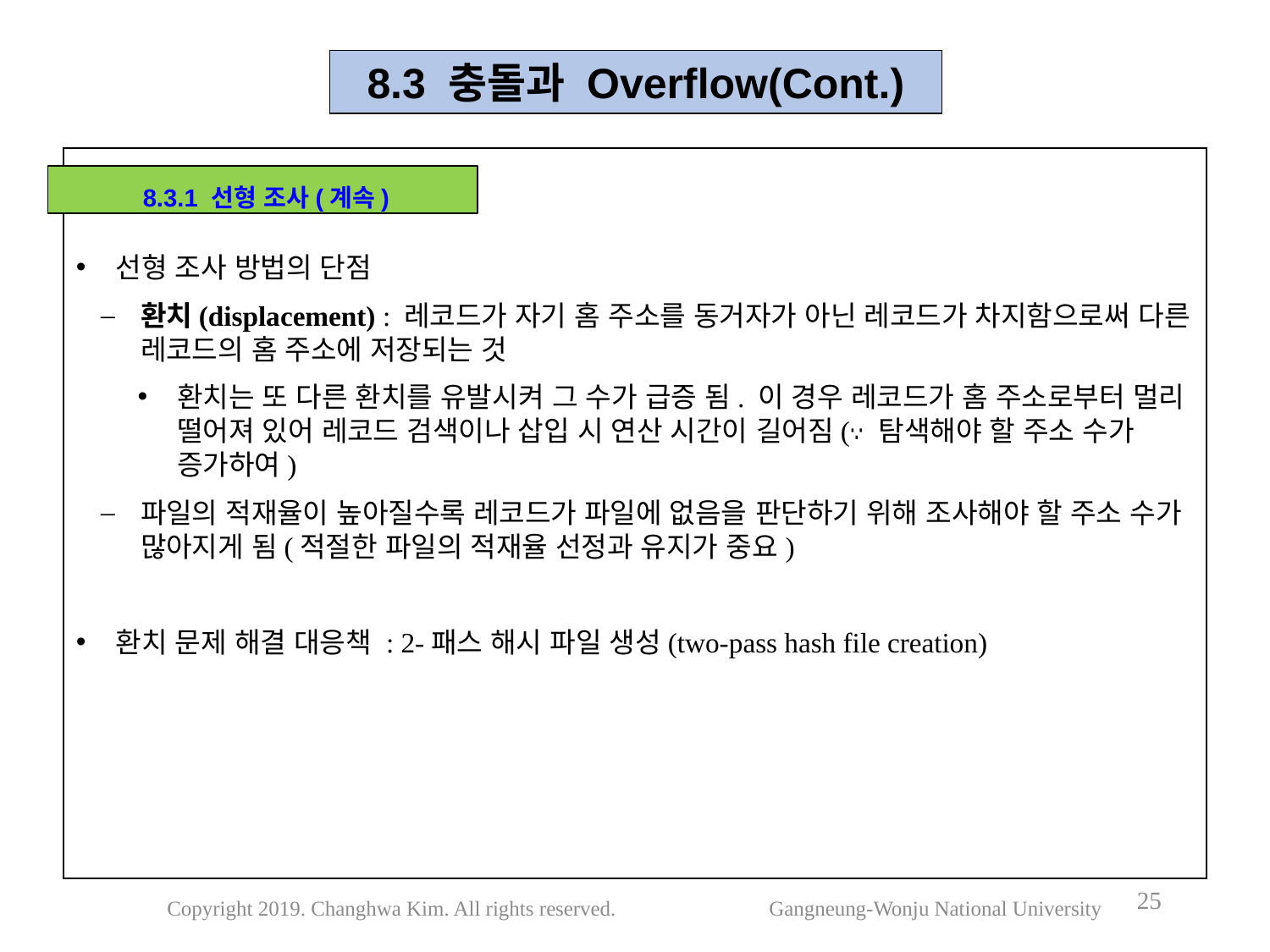

8.3 충돌과 Overflow(Cont.)

선형 조사 방법의 단점
환치(displacement) : 레코드가 자기 홈 주소를 동거자가 아닌 레코드가 차지함으로써 다른 레코드의 홈 주소에 저장되는 것
환치는 또 다른 환치를 유발시켜 그 수가 급증 됨. 이 경우 레코드가 홈 주소로부터 멀리 떨어져 있어 레코드 검색이나 삽입 시 연산 시간이 길어짐(∵ 탐색해야 할 주소 수가 증가하여)
파일의 적재율이 높아질수록 레코드가 파일에 없음을 판단하기 위해 조사해야 할 주소 수가 많아지게 됨(적절한 파일의 적재율 선정과 유지가 중요)

환치 문제 해결 대응책 : 2-패스 해시 파일 생성(two-pass hash file creation)
 8.3.1 선형 조사(계속)
25
Copyright 2019. Changhwa Kim. All rights reserved.                             Gangneung-Wonju National University